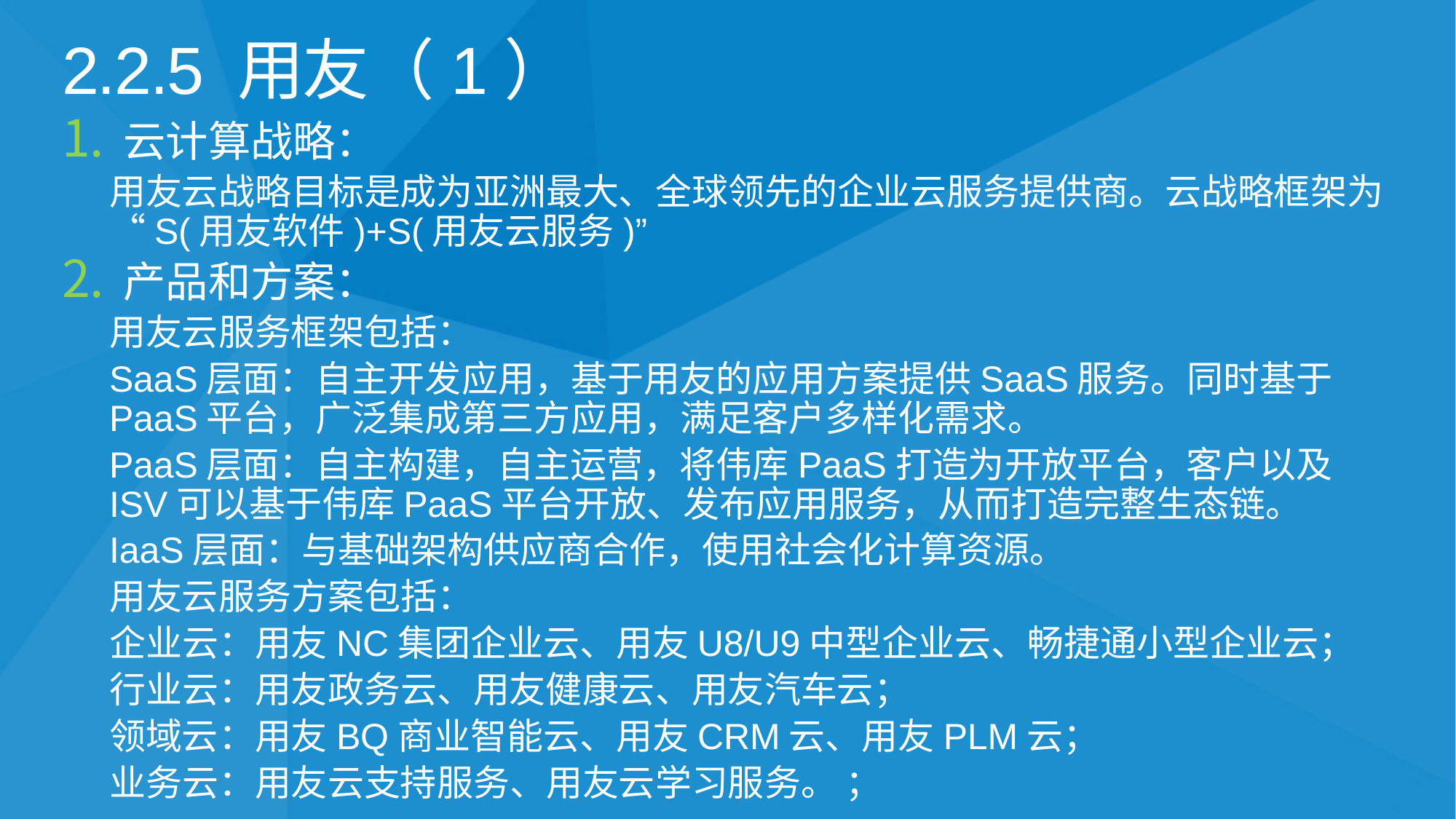

# 2.2.5 用友（1）
云计算战略：
用友云战略目标是成为亚洲最大、全球领先的企业云服务提供商。云战略框架为“S(用友软件)+S(用友云服务)”
产品和方案：
用友云服务框架包括：
SaaS层面：自主开发应用，基于用友的应用方案提供SaaS服务。同时基于PaaS平台，广泛集成第三方应用，满足客户多样化需求。
PaaS层面：自主构建，自主运营，将伟库PaaS打造为开放平台，客户以及ISV可以基于伟库PaaS平台开放、发布应用服务，从而打造完整生态链。
IaaS层面：与基础架构供应商合作，使用社会化计算资源。
用友云服务方案包括：
企业云：用友NC集团企业云、用友U8/U9中型企业云、畅捷通小型企业云；
行业云：用友政务云、用友健康云、用友汽车云；
领域云：用友BQ商业智能云、用友CRM云、用友PLM云；
业务云：用友云支持服务、用友云学习服务。 ；